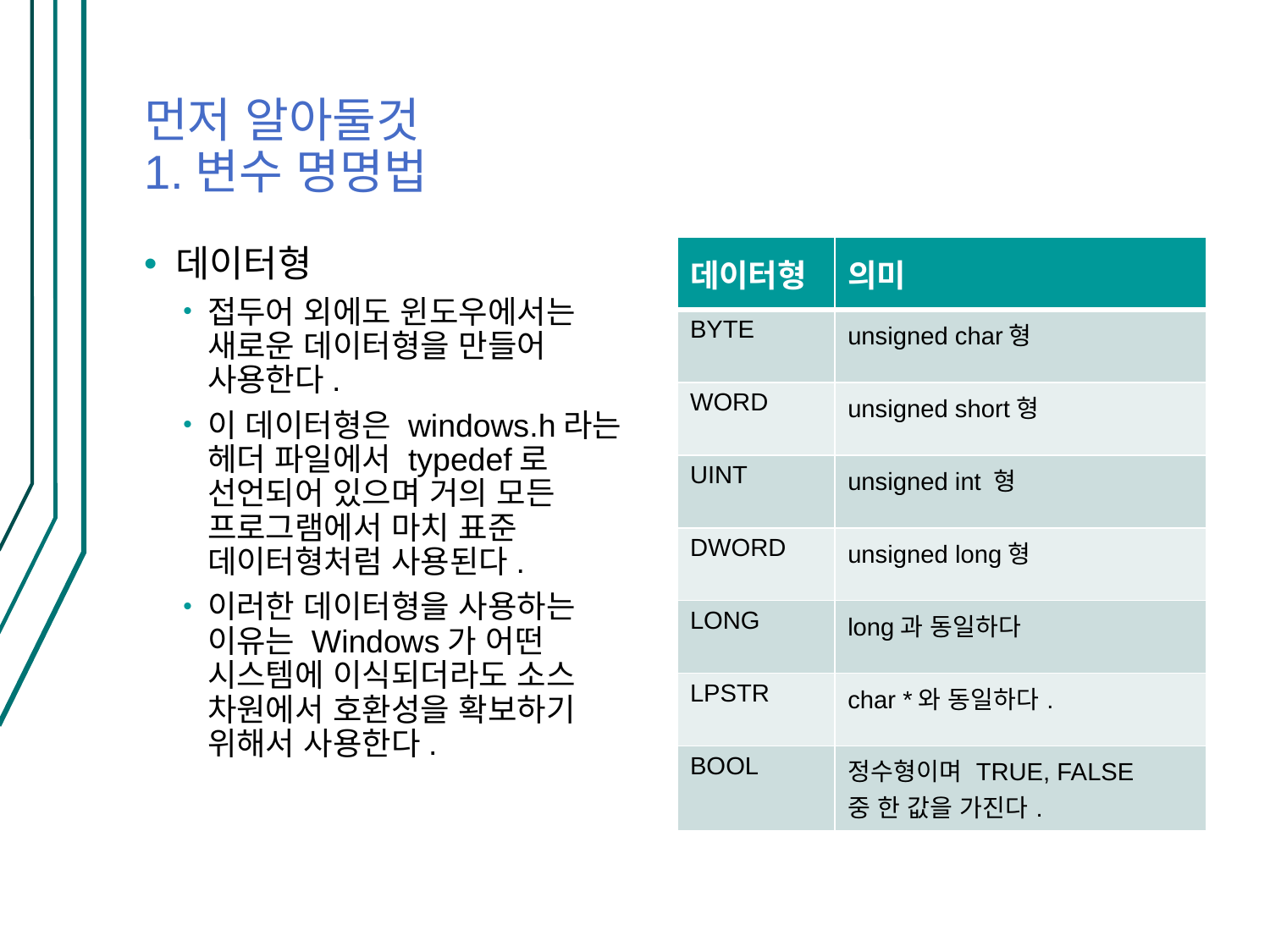

# 먼저 알아둘것 1.변수 명명법
| 데이터형 | 의미 |
| --- | --- |
| BYTE | unsigned char형 |
| WORD | unsigned short형 |
| UINT | unsigned int 형 |
| DWORD | unsigned long형 |
| LONG | long과 동일하다 |
| LPSTR | char \*와 동일하다. |
| BOOL | 정수형이며 TRUE, FALSE 중 한 값을 가진다. |
데이터형
접두어 외에도 윈도우에서는 새로운 데이터형을 만들어 사용한다.
이 데이터형은 windows.h라는 헤더 파일에서 typedef로 선언되어 있으며 거의 모든 프로그램에서 마치 표준 데이터형처럼 사용된다.
이러한 데이터형을 사용하는 이유는 Windows가 어떤 시스템에 이식되더라도 소스 차원에서 호환성을 확보하기 위해서 사용한다.